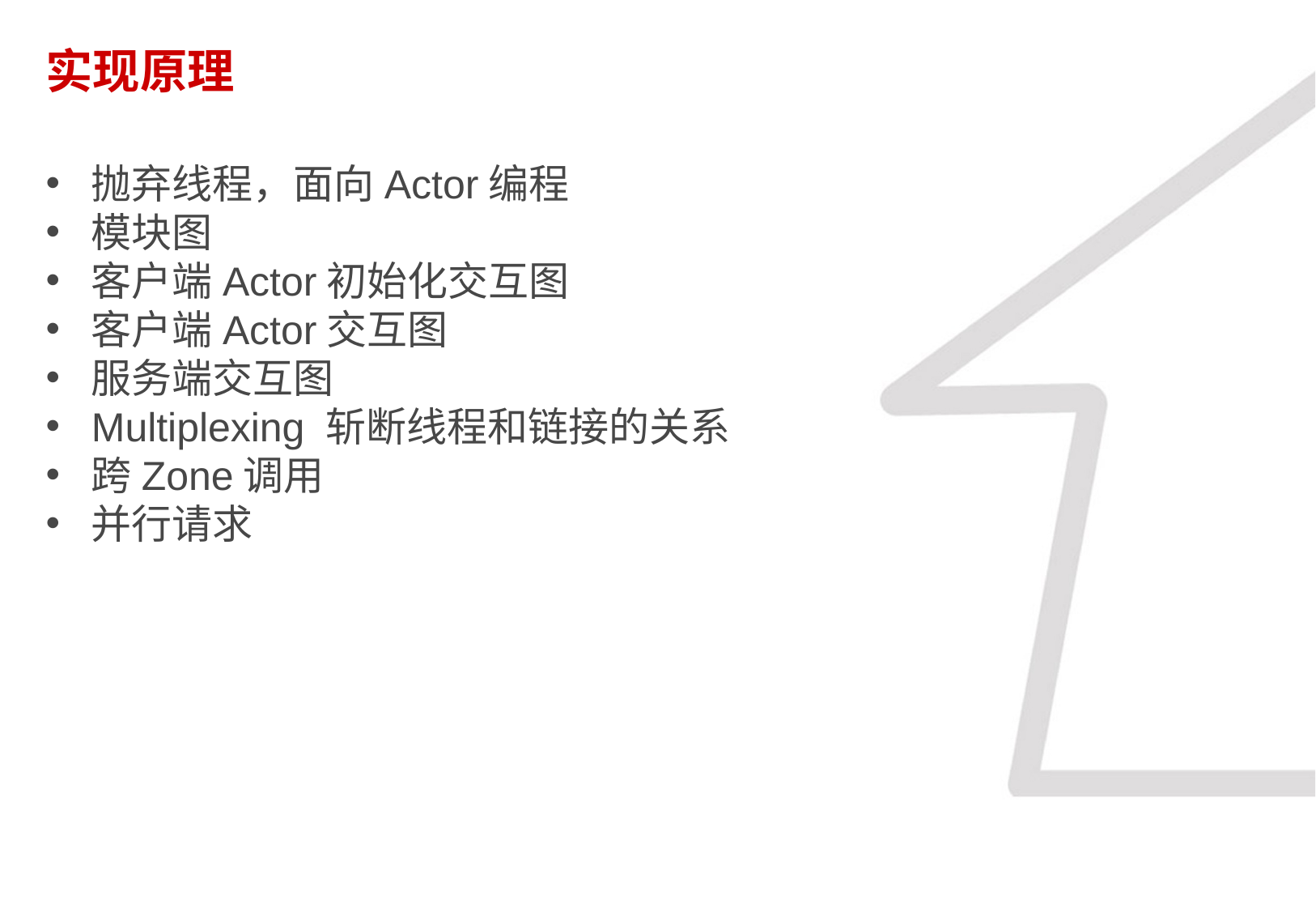

实现原理
抛弃线程，面向Actor编程
模块图
客户端Actor初始化交互图
客户端Actor交互图
服务端交互图
Multiplexing 斩断线程和链接的关系
跨Zone调用
并行请求